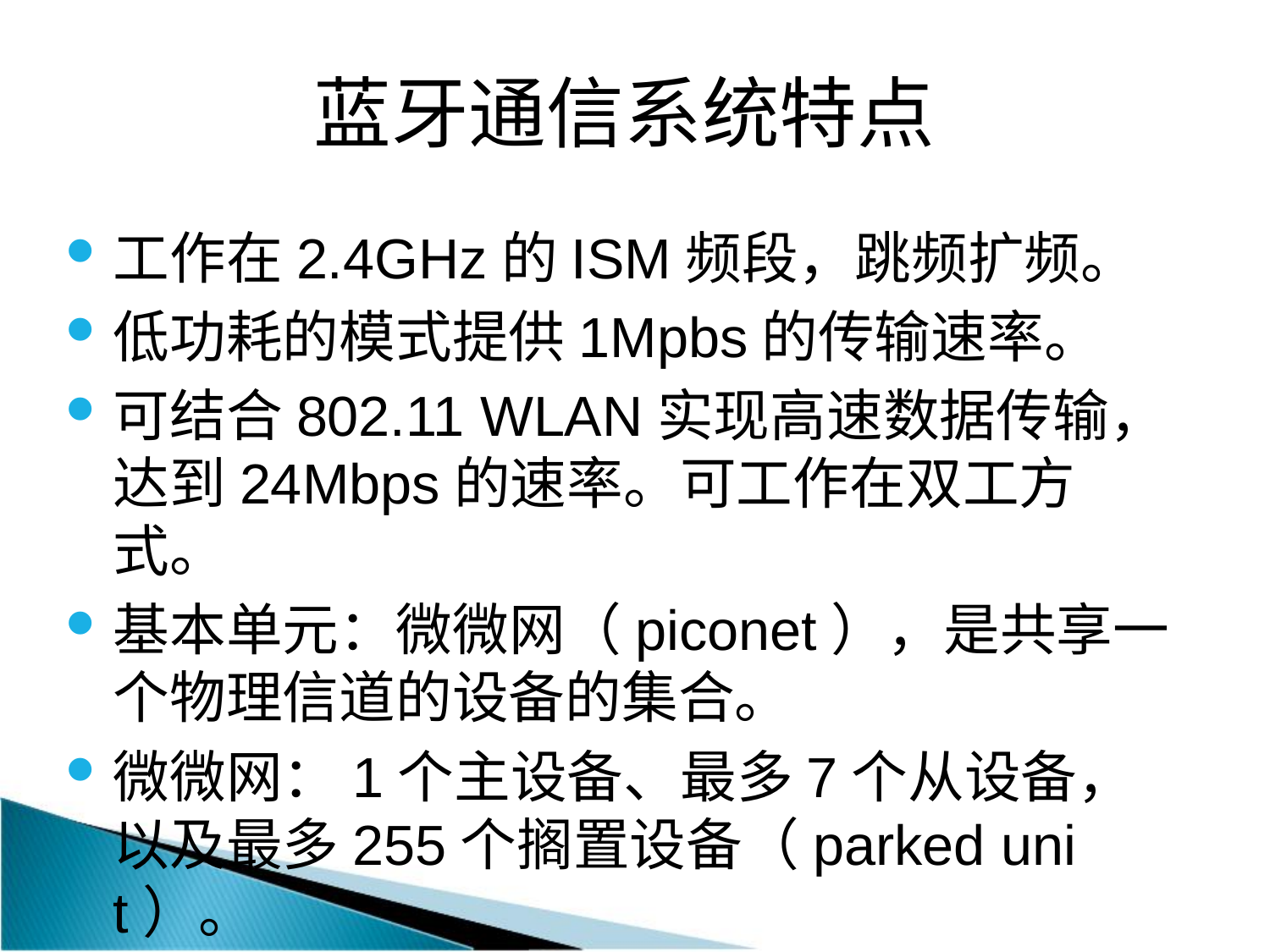

# 蓝牙通信系统特点
工作在2.4GHz的ISM频段，跳频扩频。
低功耗的模式提供1Mpbs的传输速率。
可结合802.11 WLAN实现高速数据传输，达到24Mbps的速率。可工作在双工方式。
基本单元：微微网（piconet），是共享一个物理信道的设备的集合。
微微网：1个主设备、最多7个从设备，以及最多255个搁置设备（parked unit）。